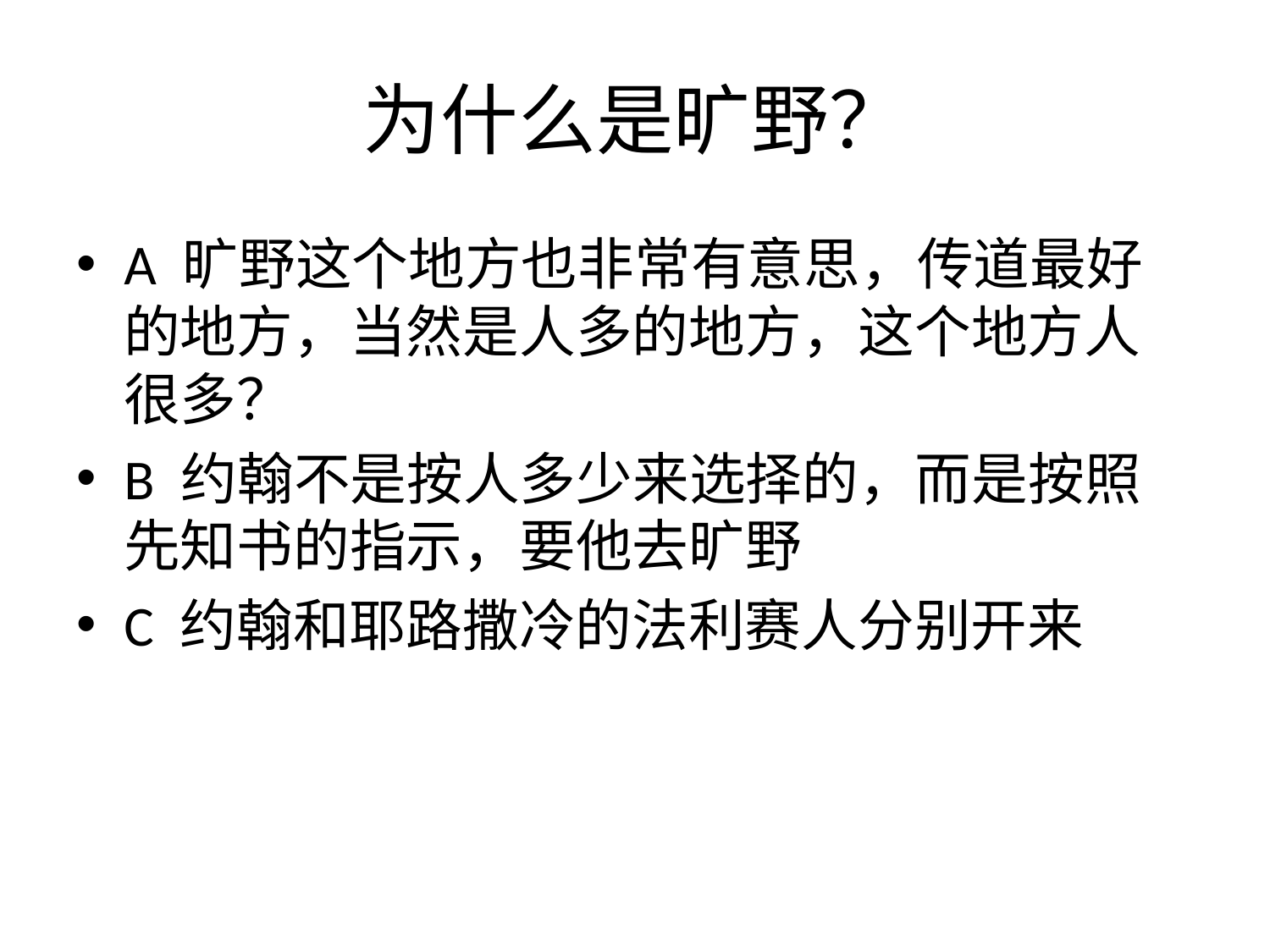

# 为什么是旷野？
A 旷野这个地方也非常有意思，传道最好的地方，当然是人多的地方，这个地方人很多？
B 约翰不是按人多少来选择的，而是按照先知书的指示，要他去旷野
C 约翰和耶路撒冷的法利赛人分别开来